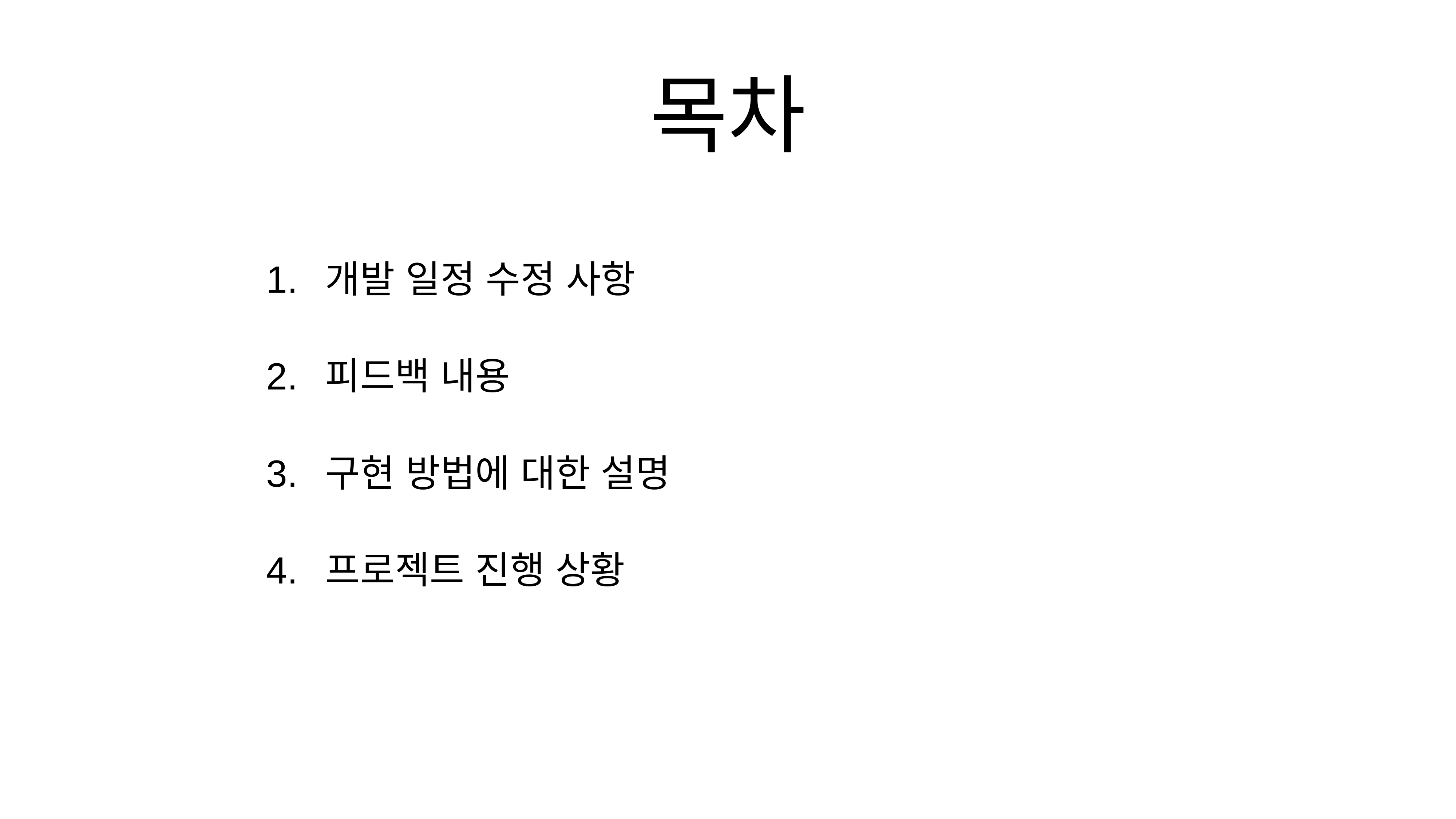

# 목차
개발 일정 수정 사항
피드백 내용
구현 방법에 대한 설명
프로젝트 진행 상황